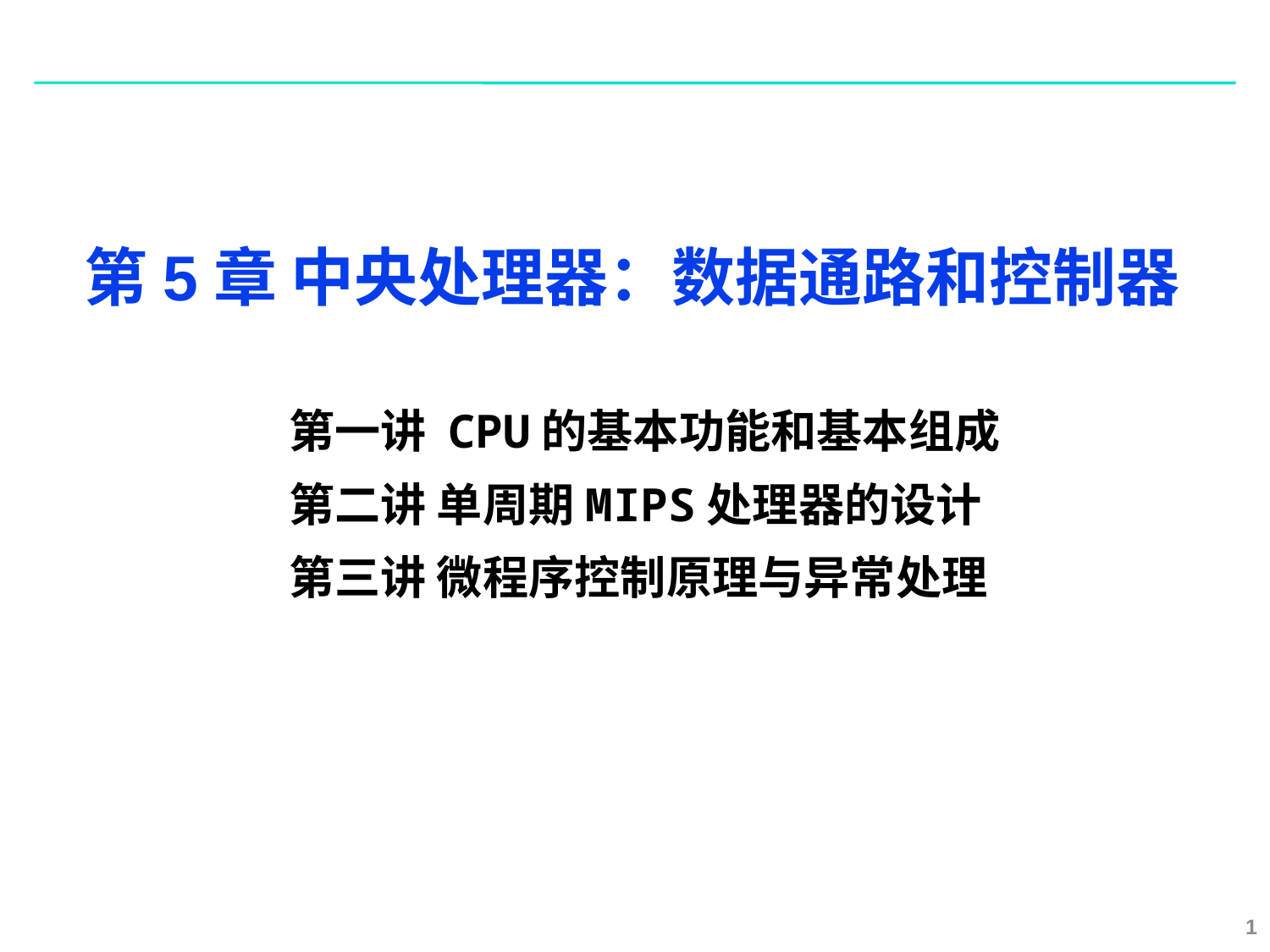

第5章 中央处理器：数据通路和控制器
第一讲 CPU的基本功能和基本组成
第二讲 单周期MIPS处理器的设计
第三讲 微程序控制原理与异常处理
1